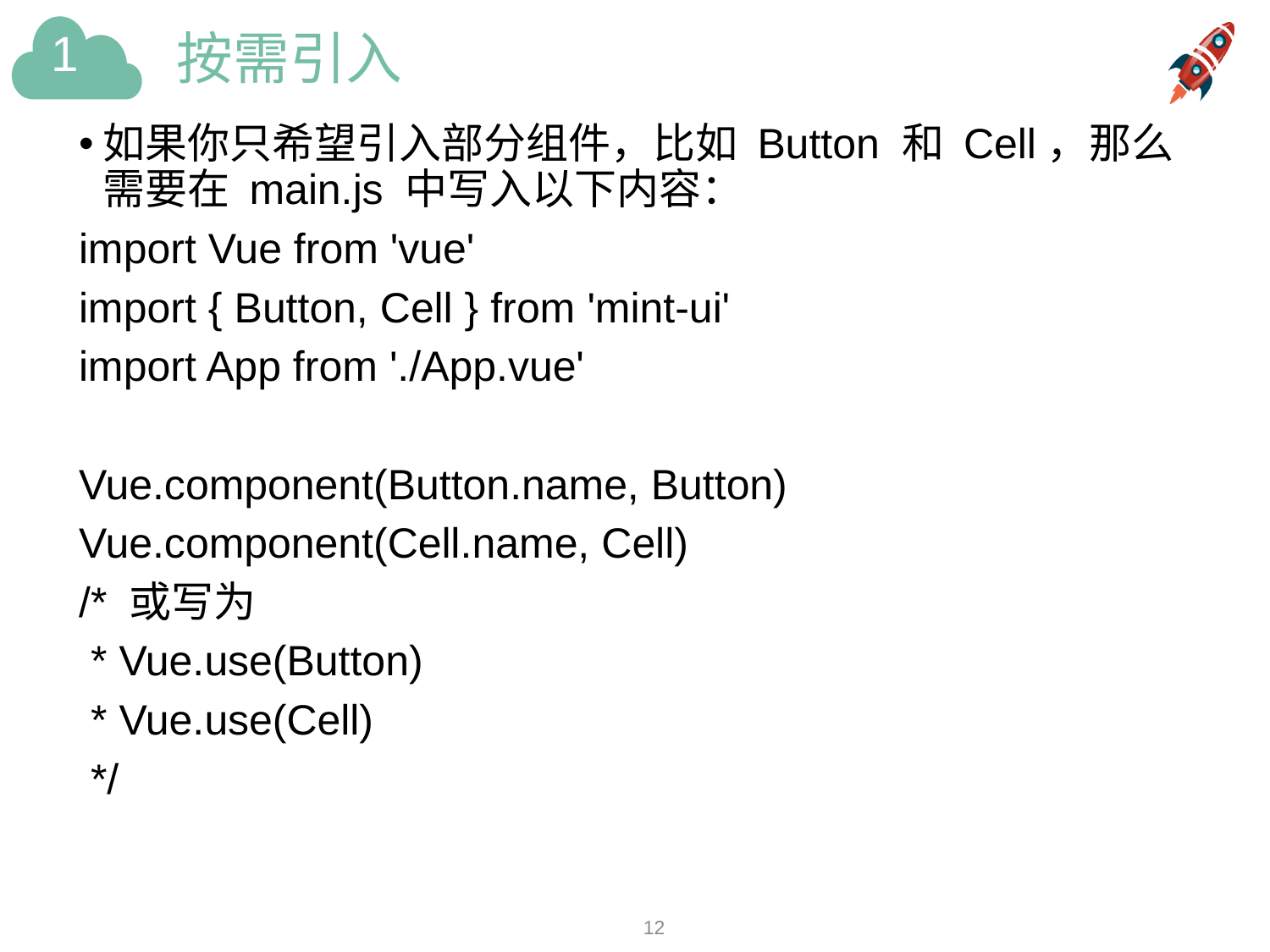

# 按需引入
如果你只希望引入部分组件，比如 Button 和 Cell，那么需要在 main.js 中写入以下内容：
import Vue from 'vue'
import { Button, Cell } from 'mint-ui'
import App from './App.vue'

Vue.component(Button.name, Button)
Vue.component(Cell.name, Cell)
/* 或写为
 * Vue.use(Button)
 * Vue.use(Cell)
 */
12